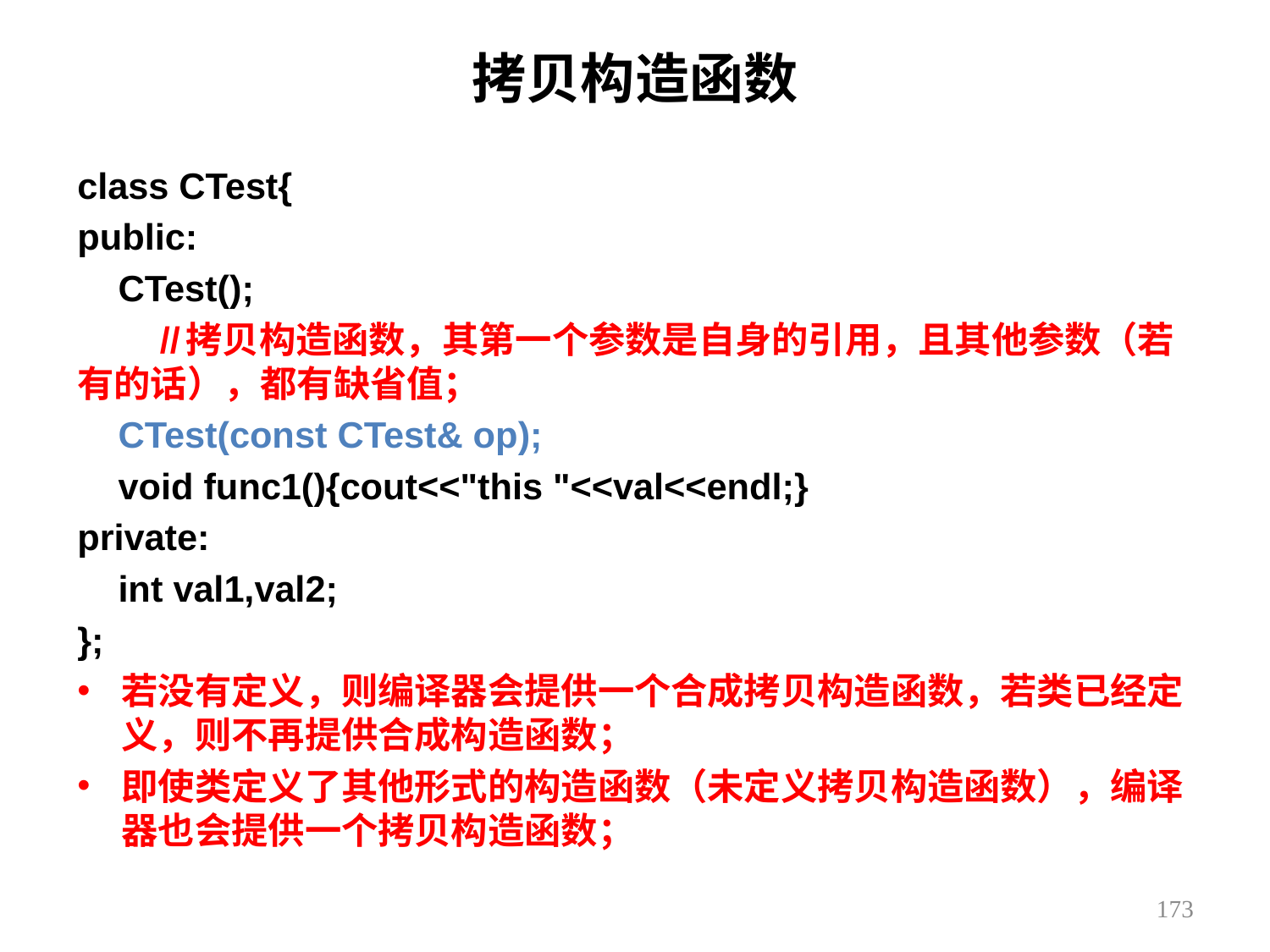

# 拷贝构造函数
class CTest{
public:
    CTest();
	//拷贝构造函数，其第一个参数是自身的引用，且其他参数（若有的话），都有缺省值；
    CTest(const CTest& op);
    void func1(){cout<<"this "<<val<<endl;}
private:
    int val1,val2;
};
若没有定义，则编译器会提供一个合成拷贝构造函数，若类已经定义，则不再提供合成构造函数；
即使类定义了其他形式的构造函数（未定义拷贝构造函数），编译器也会提供一个拷贝构造函数；

173